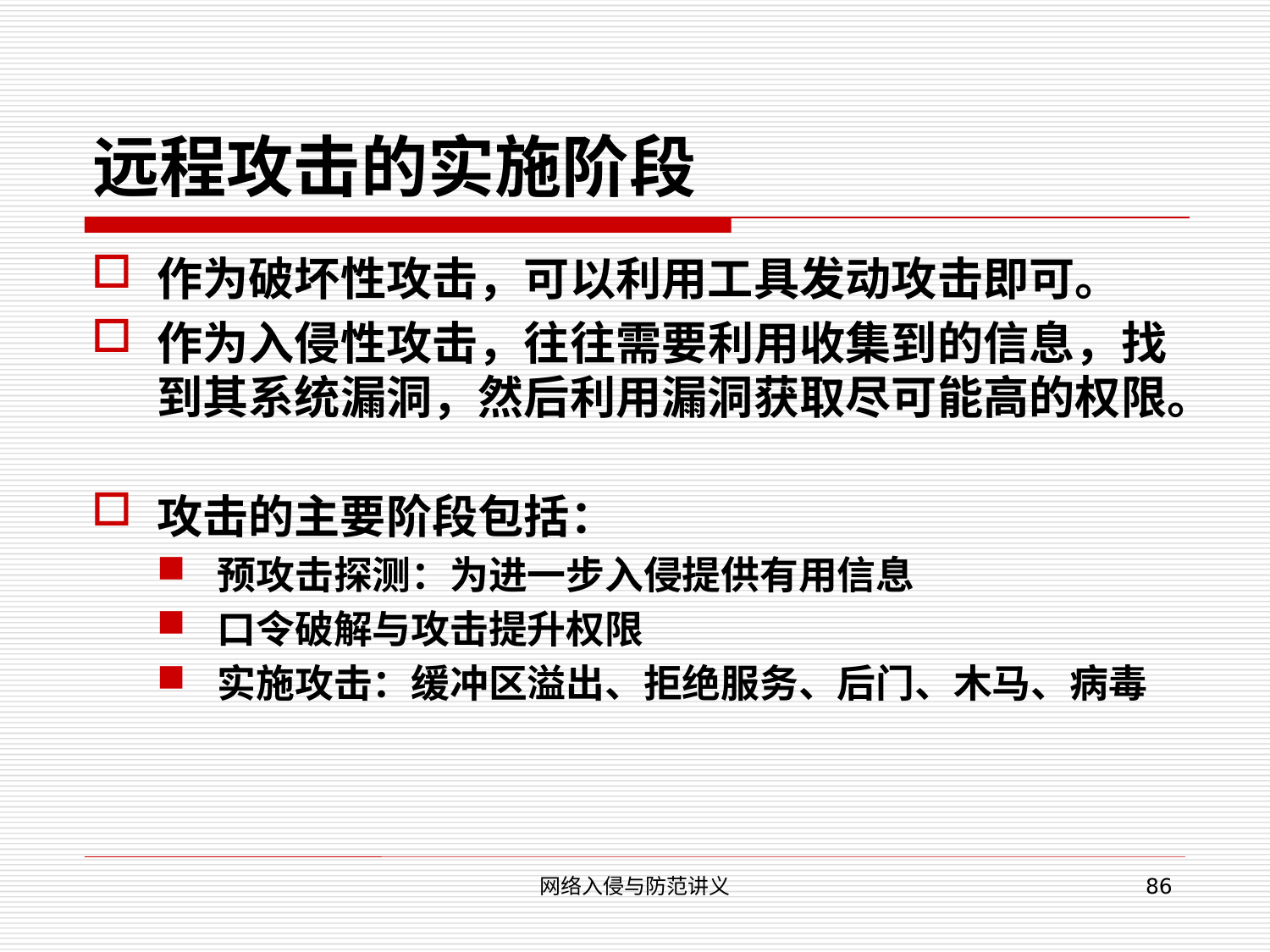

远程攻击的实施阶段
作为破坏性攻击，可以利用工具发动攻击即可。
作为入侵性攻击，往往需要利用收集到的信息，找到其系统漏洞，然后利用漏洞获取尽可能高的权限。
攻击的主要阶段包括：
预攻击探测：为进一步入侵提供有用信息
口令破解与攻击提升权限
实施攻击：缓冲区溢出、拒绝服务、后门、木马、病毒

网络入侵与防范讲义
86